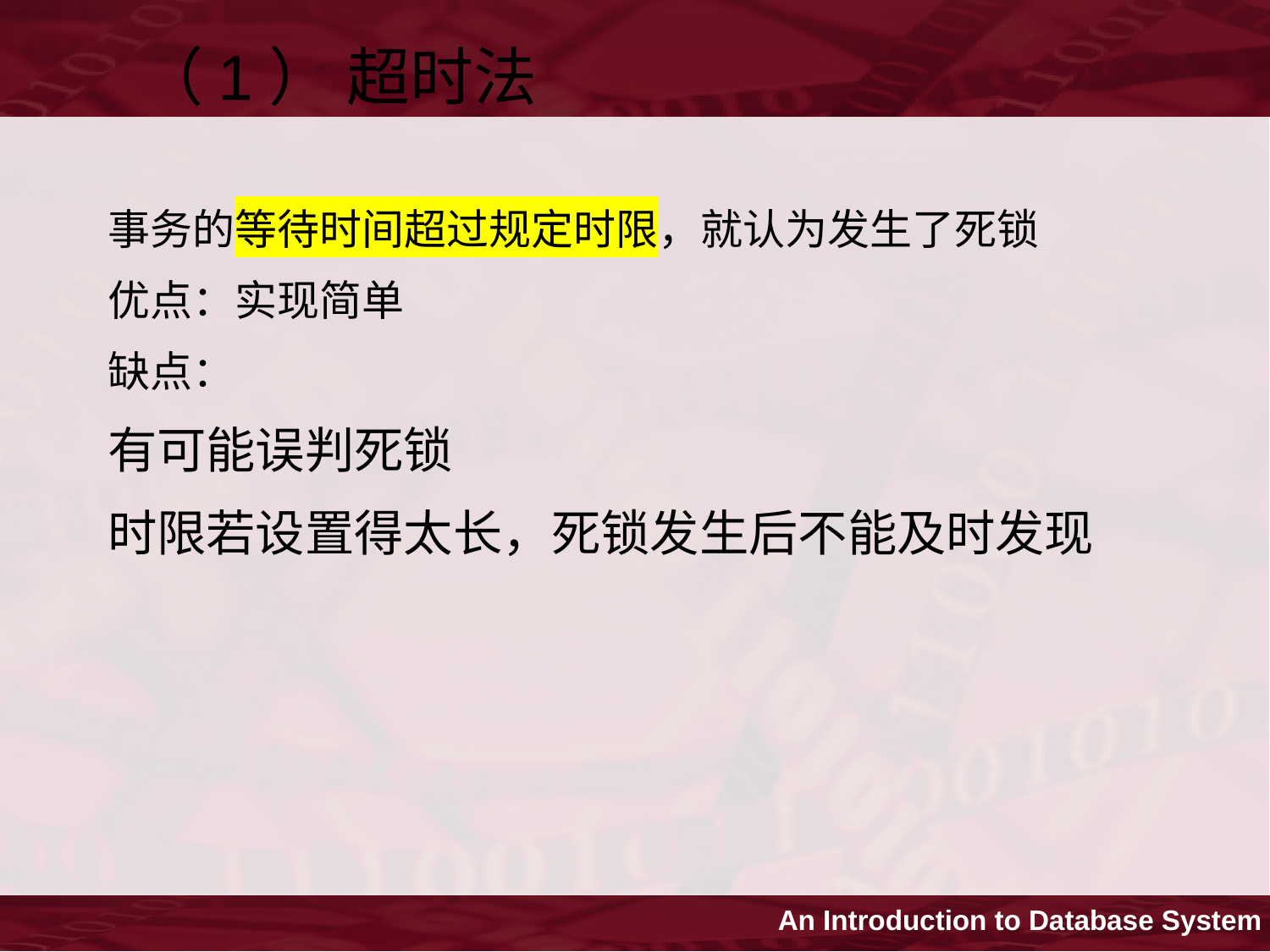

（1） 超时法
事务的等待时间超过规定时限，就认为发生了死锁
优点：实现简单
缺点：
有可能误判死锁
时限若设置得太长，死锁发生后不能及时发现